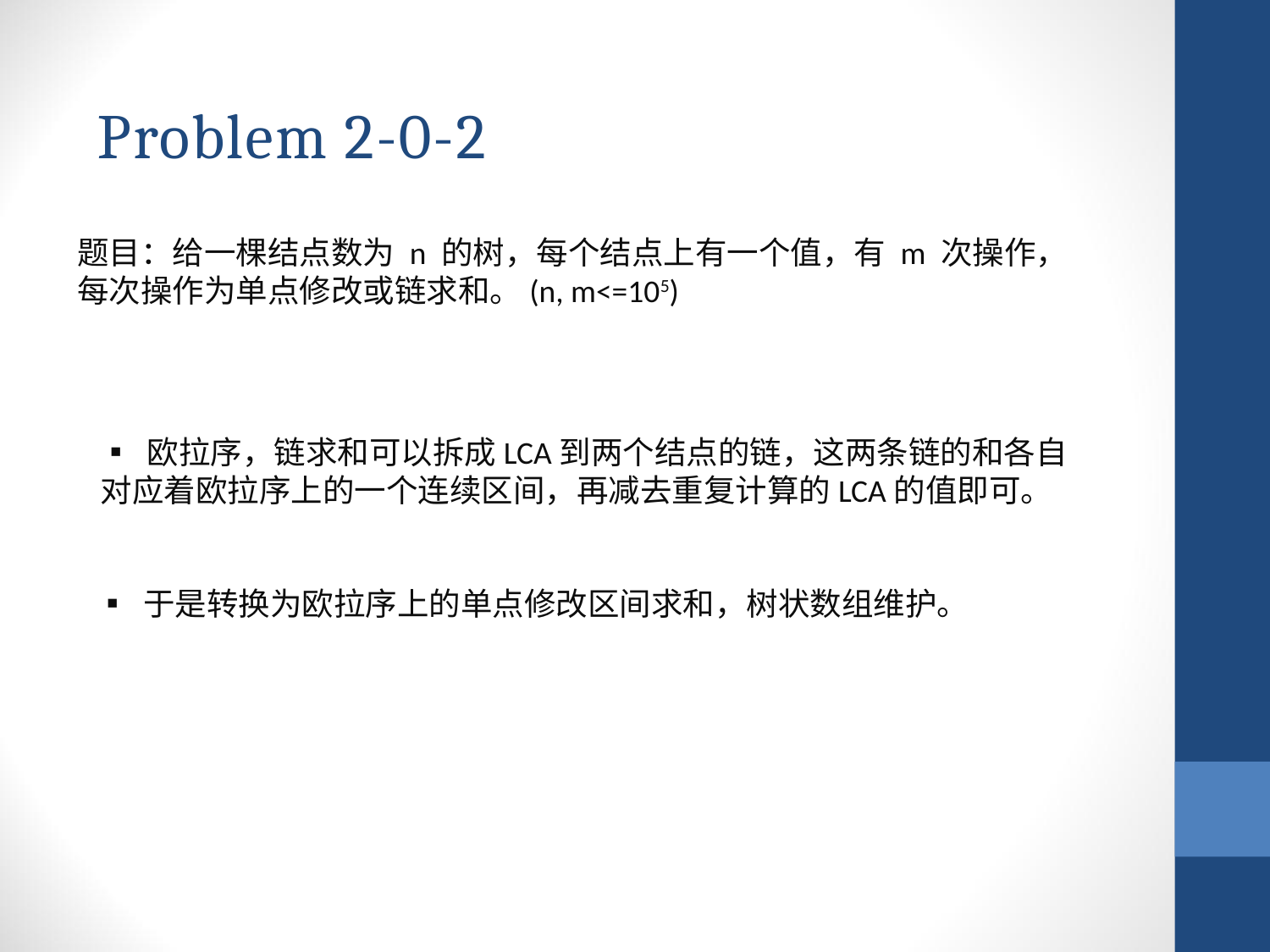

Problem 2-0-2
题目：给一棵结点数为 n 的树，每个结点上有一个值，有 m 次操作，每次操作为单点修改或链求和。(n, m<=105)
▪ 欧拉序，链求和可以拆成LCA到两个结点的链，这两条链的和各自对应着欧拉序上的一个连续区间，再减去重复计算的LCA的值即可。
▪ 于是转换为欧拉序上的单点修改区间求和，树状数组维护。